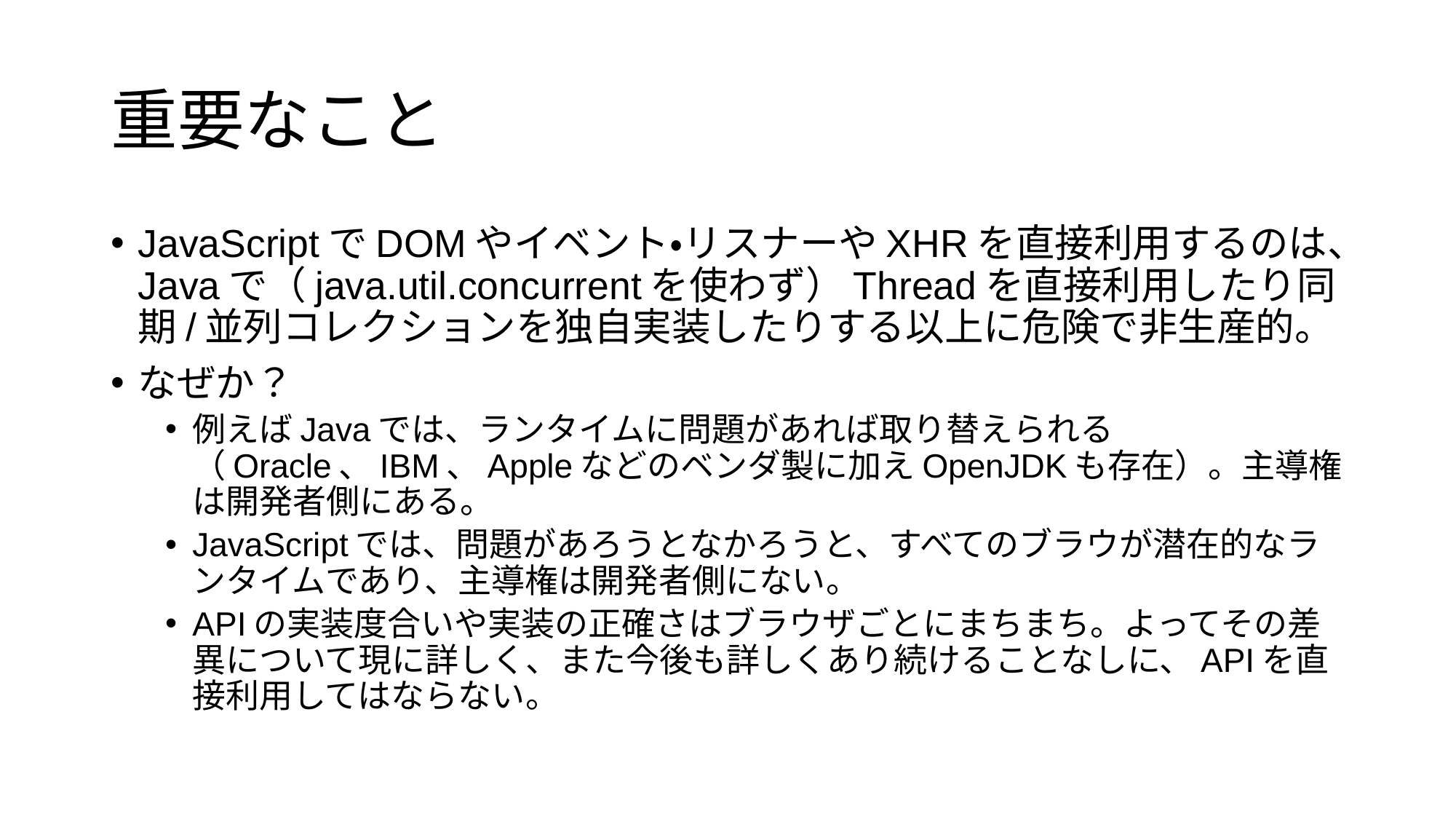

# 重要なこと
JavaScriptでDOMやイベント・リスナーやXHRを直接利用するのは、Javaで（java.util.concurrentを使わず）Threadを直接利用したり同期/並列コレクションを独自実装したりする以上に危険で非生産的。
なぜか？
例えばJavaでは、ランタイムに問題があれば取り替えられる（Oracle、IBM、Appleなどのベンダ製に加えOpenJDKも存在）。主導権は開発者側にある。
JavaScriptでは、問題があろうとなかろうと、すべてのブラウが潜在的なランタイムであり、主導権は開発者側にない。
APIの実装度合いや実装の正確さはブラウザごとにまちまち。よってその差異について現に詳しく、また今後も詳しくあり続けることなしに、APIを直接利用してはならない。